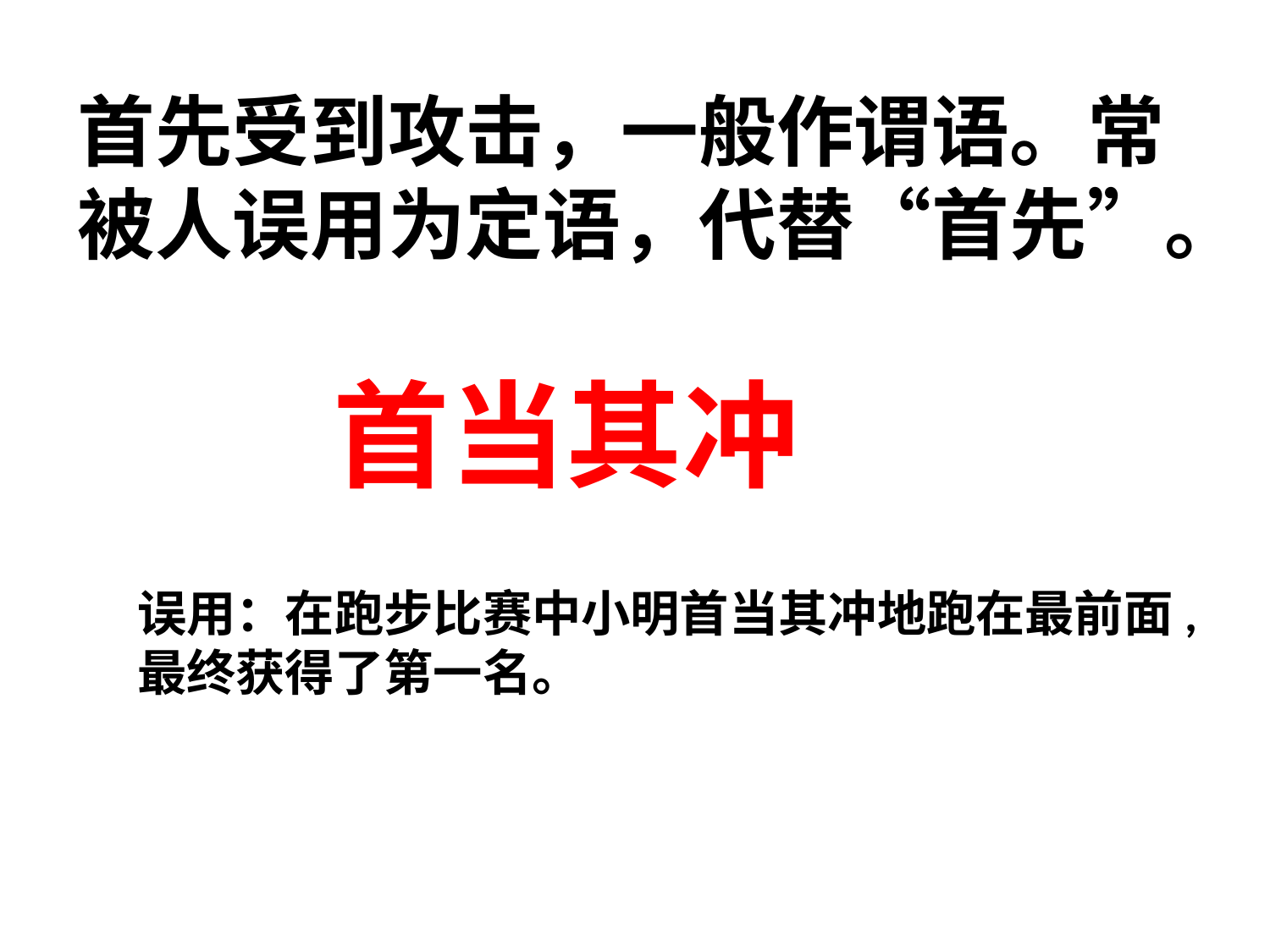

首先受到攻击，一般作谓语。常被人误用为定语，代替“首先”。
 首当其冲
误用：在跑步比赛中小明首当其冲地跑在最前面,最终获得了第一名。